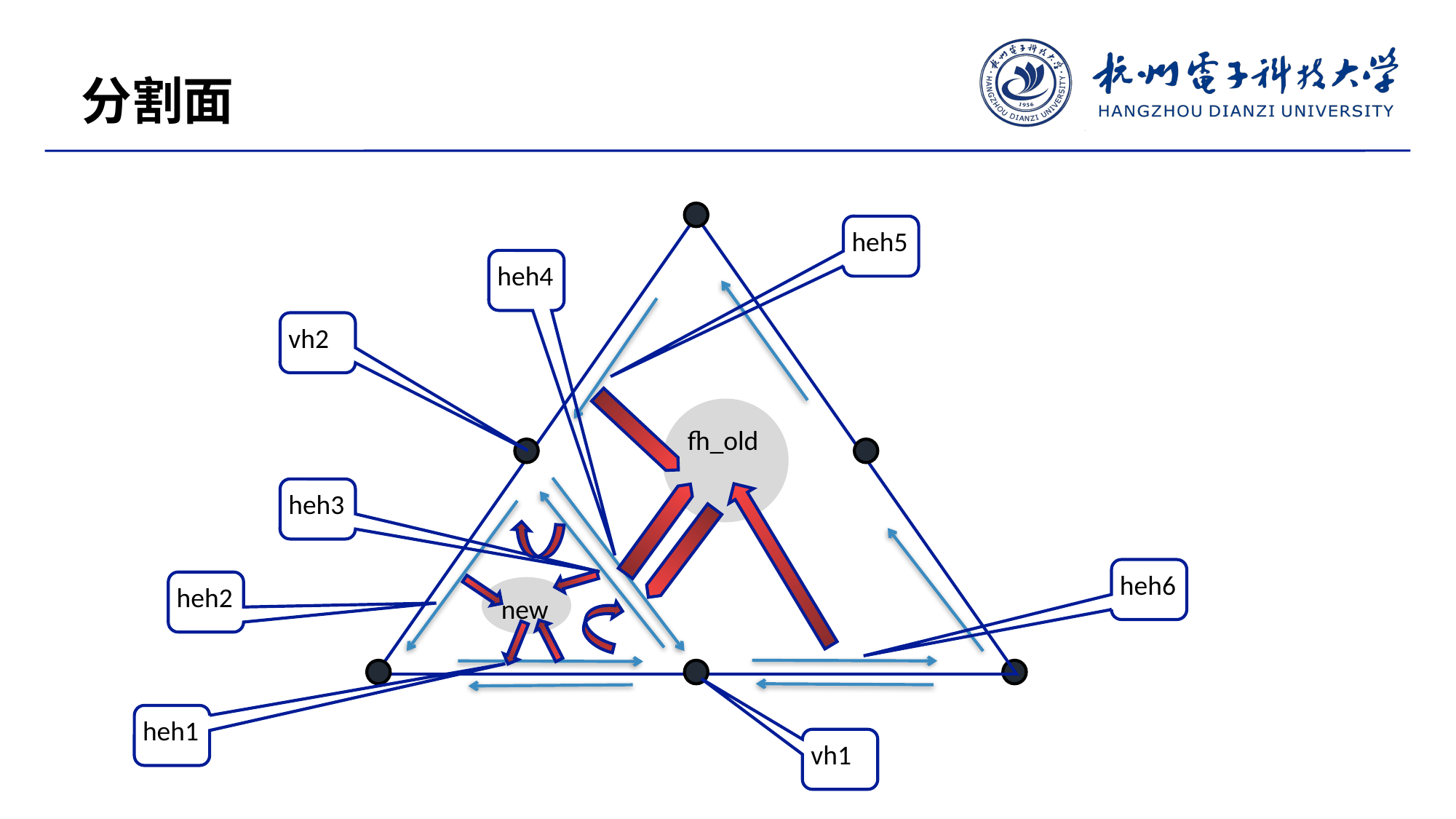

分割面

heh5
heh4
vh2

fh_old

heh3

heh6

heh2
new

heh1
vh1